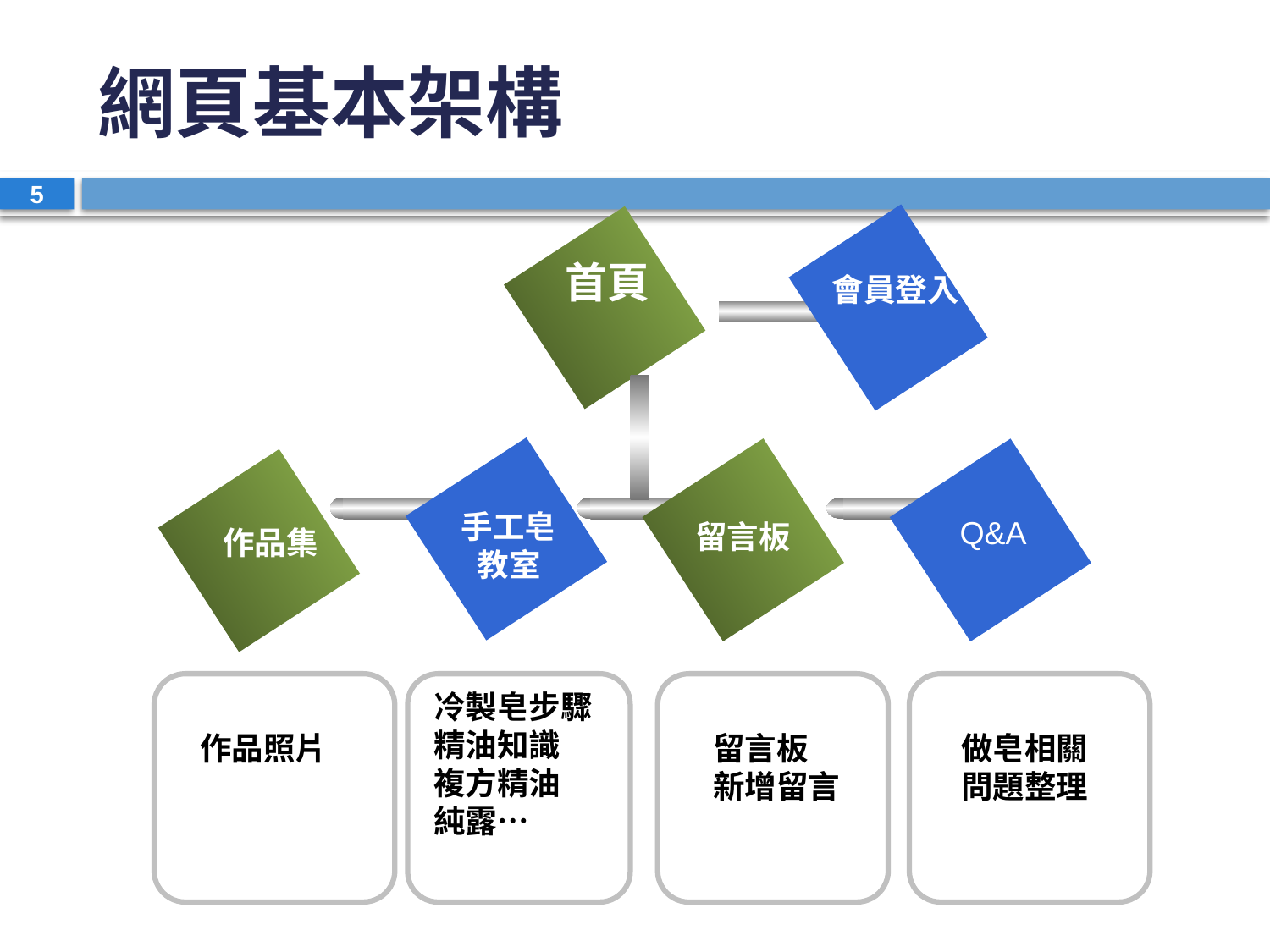

# 網頁基本架構
5

首頁
會員登入

手工皂教室
Q&A
留言板
作品集

冷製皂步驟
精油知識
複方精油
純露…

作品照片
留言板
新增留言
做皂相關
問題整理